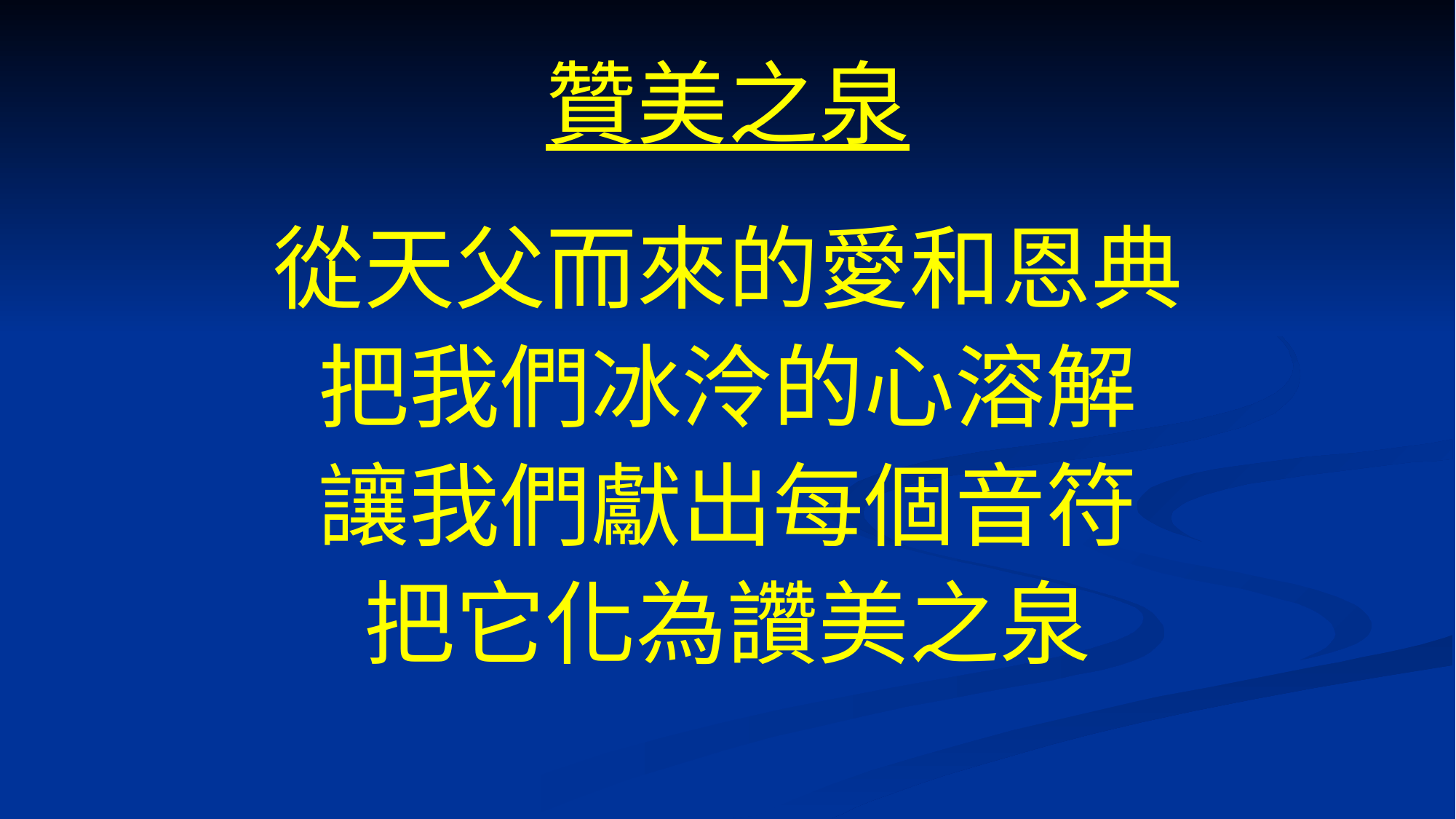

# 贊美之泉
從天父而來的愛和恩典
把我們冰泠的心溶解
讓我們獻出每個音符
把它化為讚美之泉